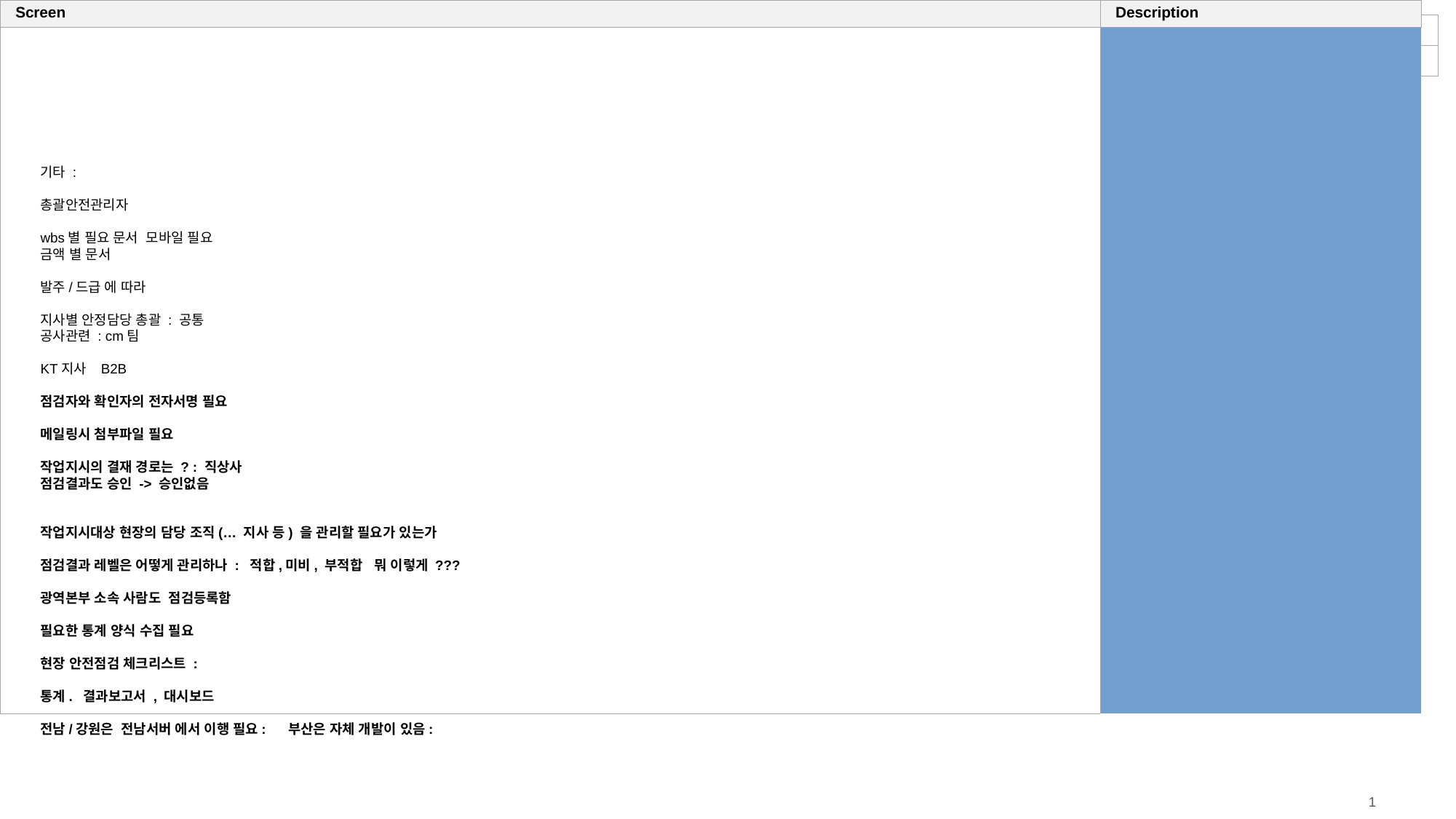

기타 :

총괄안전관리자

wbs별 필요 문서  모바일 필요
금액 별 문서

발주/드급 에 따라

지사별 안정담당 총괄 : 공통
공사관련 : cm팀

KT지사   B2B

점검자와 확인자의 전자서명 필요

메일링시 첨부파일 필요

작업지시의 결재 경로는 ? : 직상사
점검결과도 승인 -> 승인없음

작업지시대상 현장의 담당 조직(… 지사 등) 을 관리할 필요가 있는가

점검결과 레벨은 어떻게 관리하나 :  적합,미비, 부적합   뭐 이렇게 ???

광역본부 소속 사람도  점검등록함

필요한 통계 양식 수집 필요

현장 안전점검 체크리스트 :

통계.  결과보고서 , 대시보드

전남/강원은  전남서버 에서 이행 필요:     부산은 자체 개발이 있음: